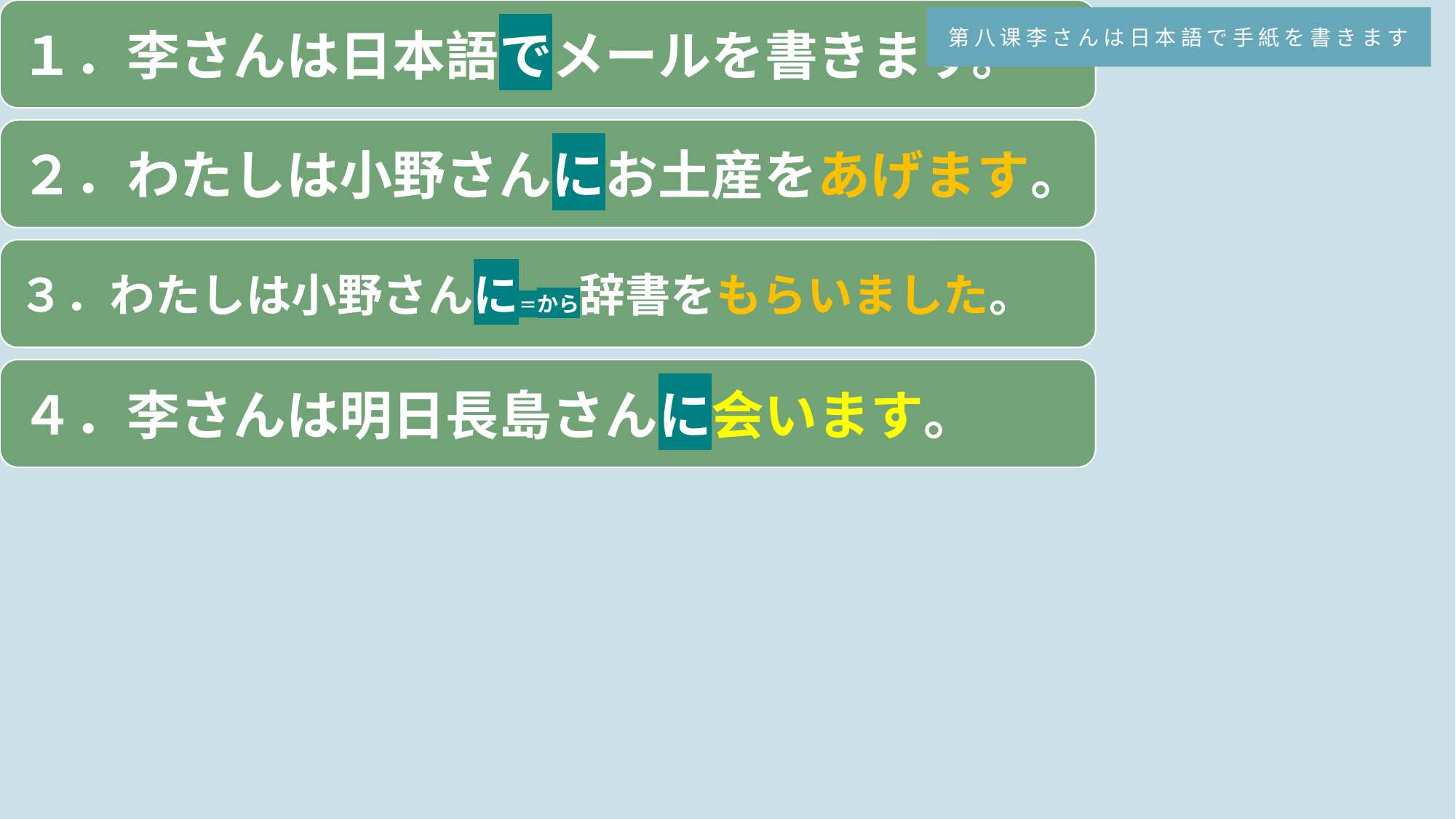

第八课李さんは日本語で手紙を書きます
ポイント
１．李さんは日本語でメールを書きます。
２．わたしは小野さんにお土産をあげます。
３．わたしは小野さんに＝から辞書をもらいました。
４．李さんは明日長島さんに会います。